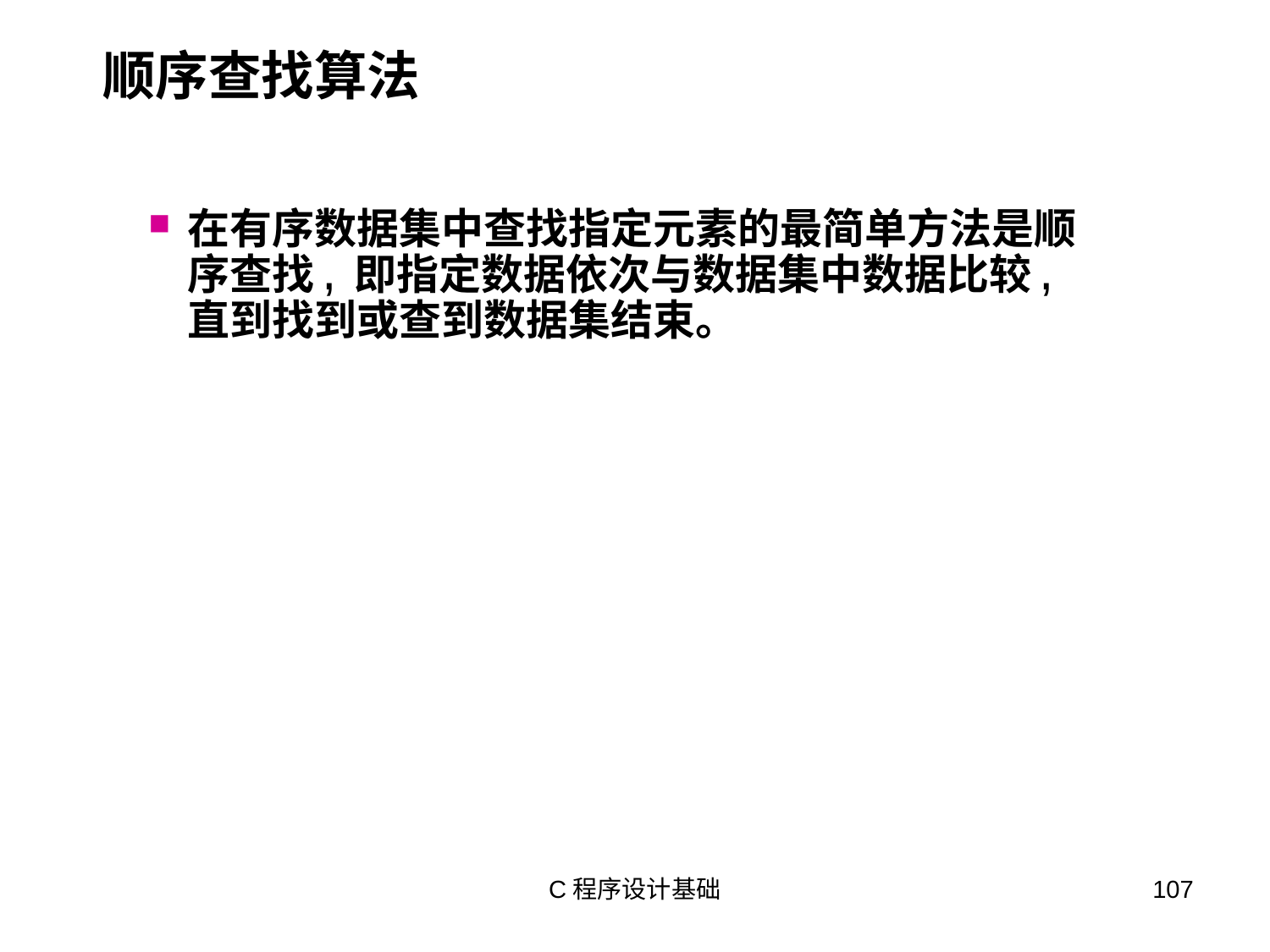

# 顺序查找算法
在有序数据集中查找指定元素的最简单方法是顺序查找, 即指定数据依次与数据集中数据比较, 直到找到或查到数据集结束。
C程序设计基础
107